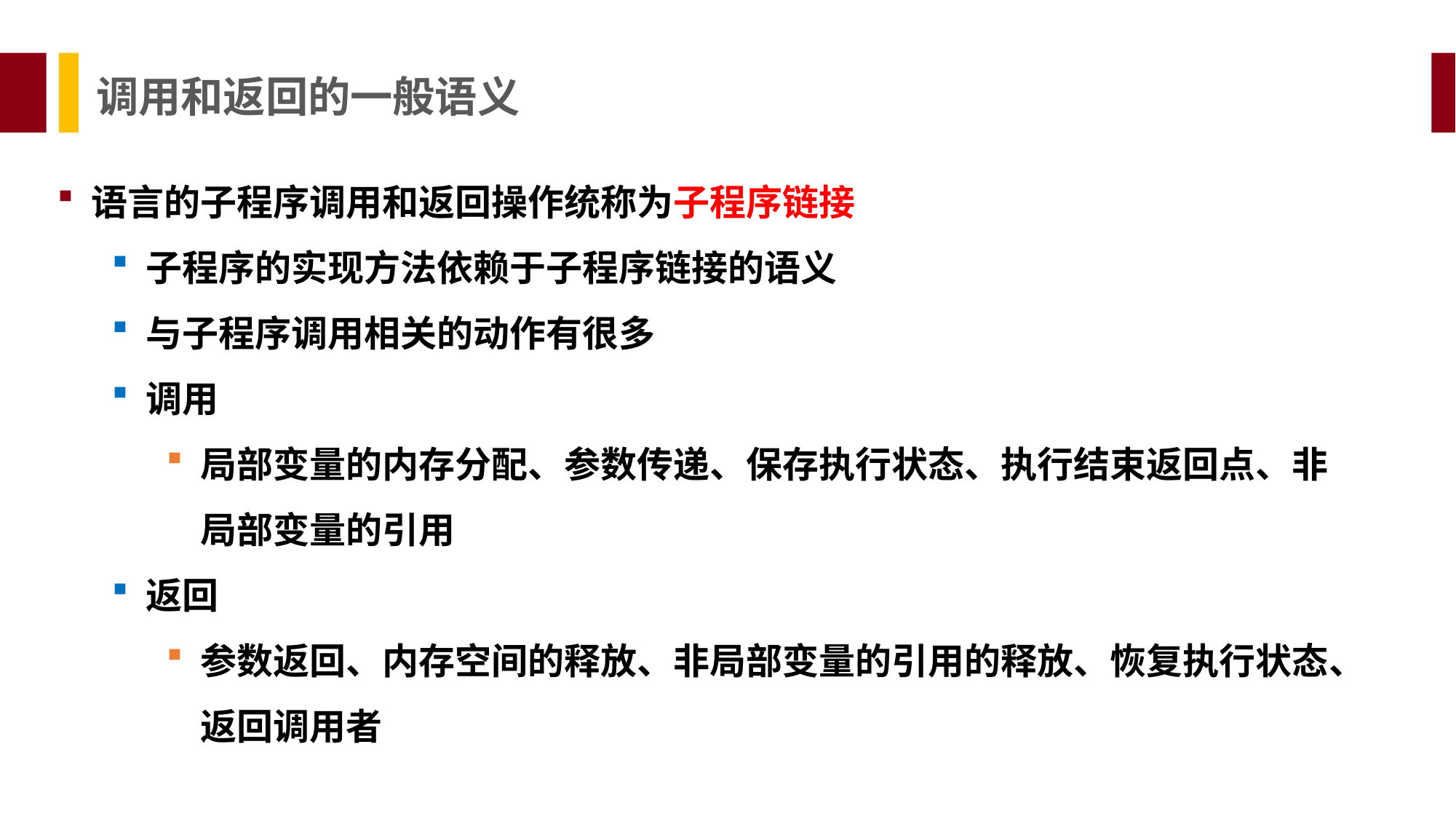

调用和返回的一般语义
语言的子程序调用和返回操作统称为子程序链接
子程序的实现方法依赖于子程序链接的语义
与子程序调用相关的动作有很多
调用
局部变量的内存分配、参数传递、保存执行状态、执行结束返回点、非局部变量的引用
返回
参数返回、内存空间的释放、非局部变量的引用的释放、恢复执行状态、返回调用者